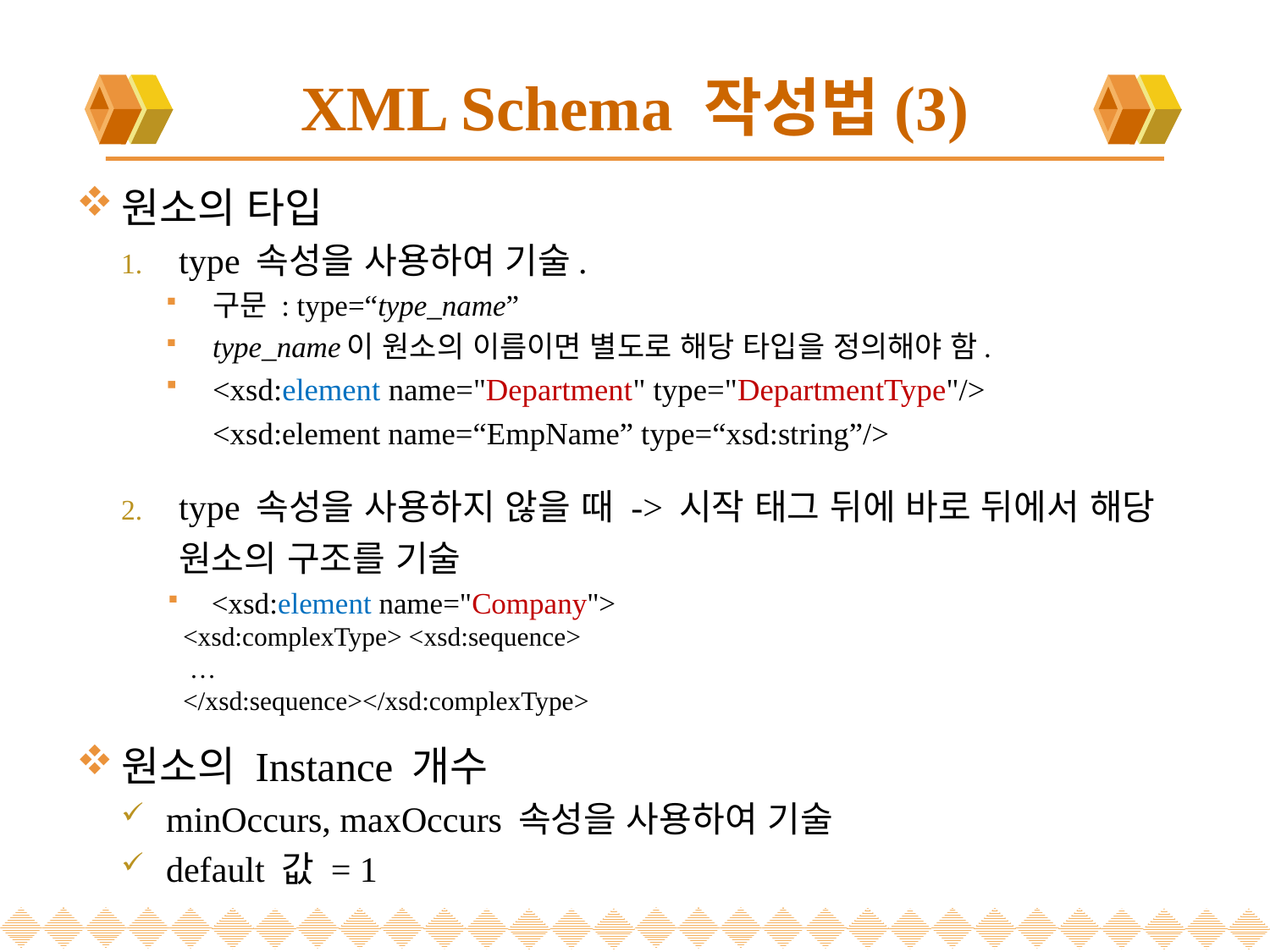

# XML Schema 작성법(3)
원소의 타입
type 속성을 사용하여 기술.
구문 : type=“type_name”
type_name이 원소의 이름이면 별도로 해당 타입을 정의해야 함.
<xsd:element name="Department" type="DepartmentType"/>
<xsd:element name=“EmpName” type=“xsd:string”/>

type 속성을 사용하지 않을 때 -> 시작 태그 뒤에 바로 뒤에서 해당 원소의 구조를 기술
<xsd:element name="Company">
  		<xsd:complexType> <xsd:sequence>
			 …
		</xsd:sequence></xsd:complexType>

원소의 Instance 개수
minOccurs, maxOccurs 속성을 사용하여 기술
default 값 = 1